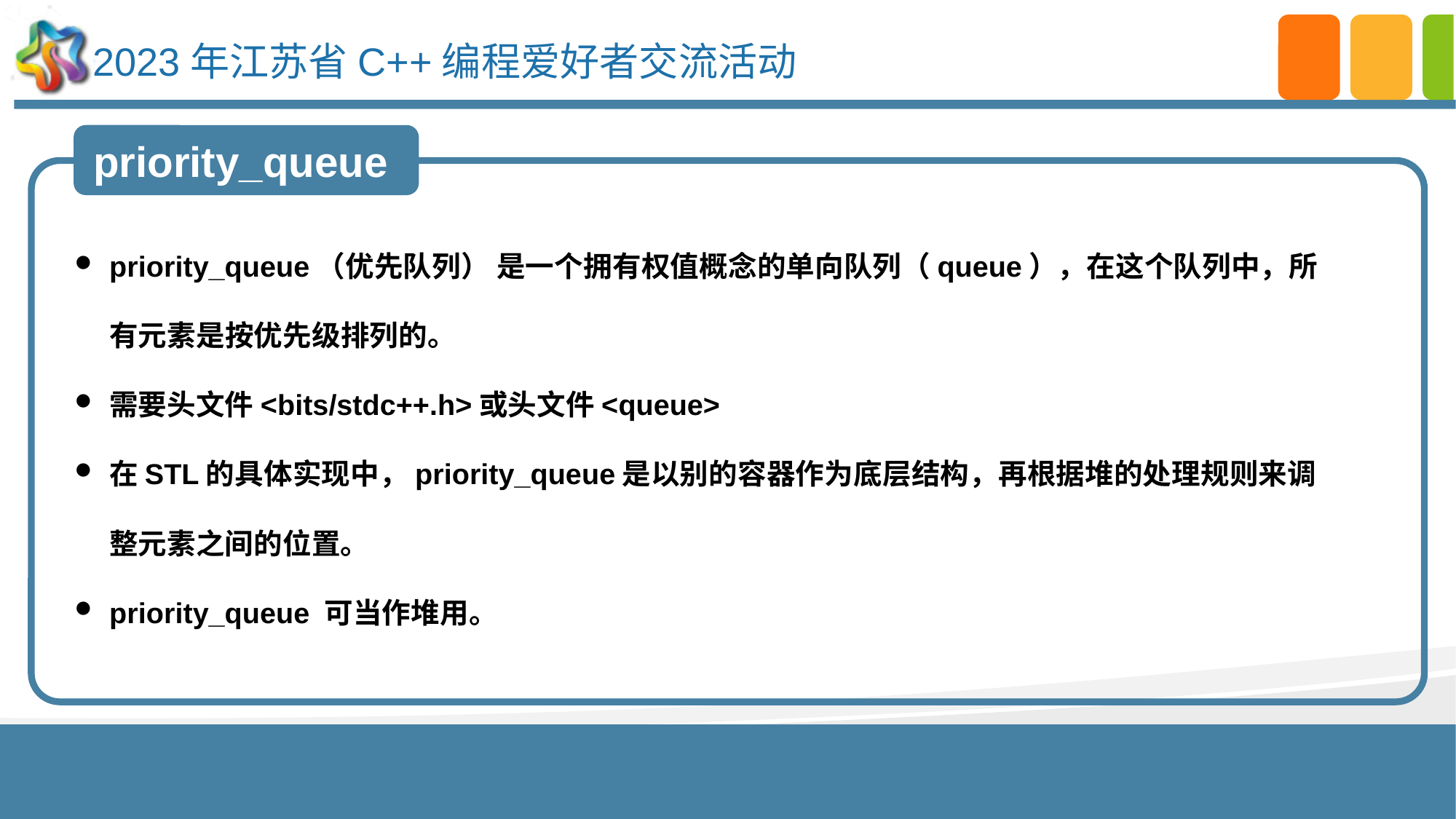

priority_queue
priority_queue（优先队列） 是一个拥有权值概念的单向队列（queue），在这个队列中，所有元素是按优先级排列的。
需要头文件<bits/stdc++.h>或头文件<queue>
在STL的具体实现中，priority_queue是以别的容器作为底层结构，再根据堆的处理规则来调整元素之间的位置。
priority_queue 可当作堆用。